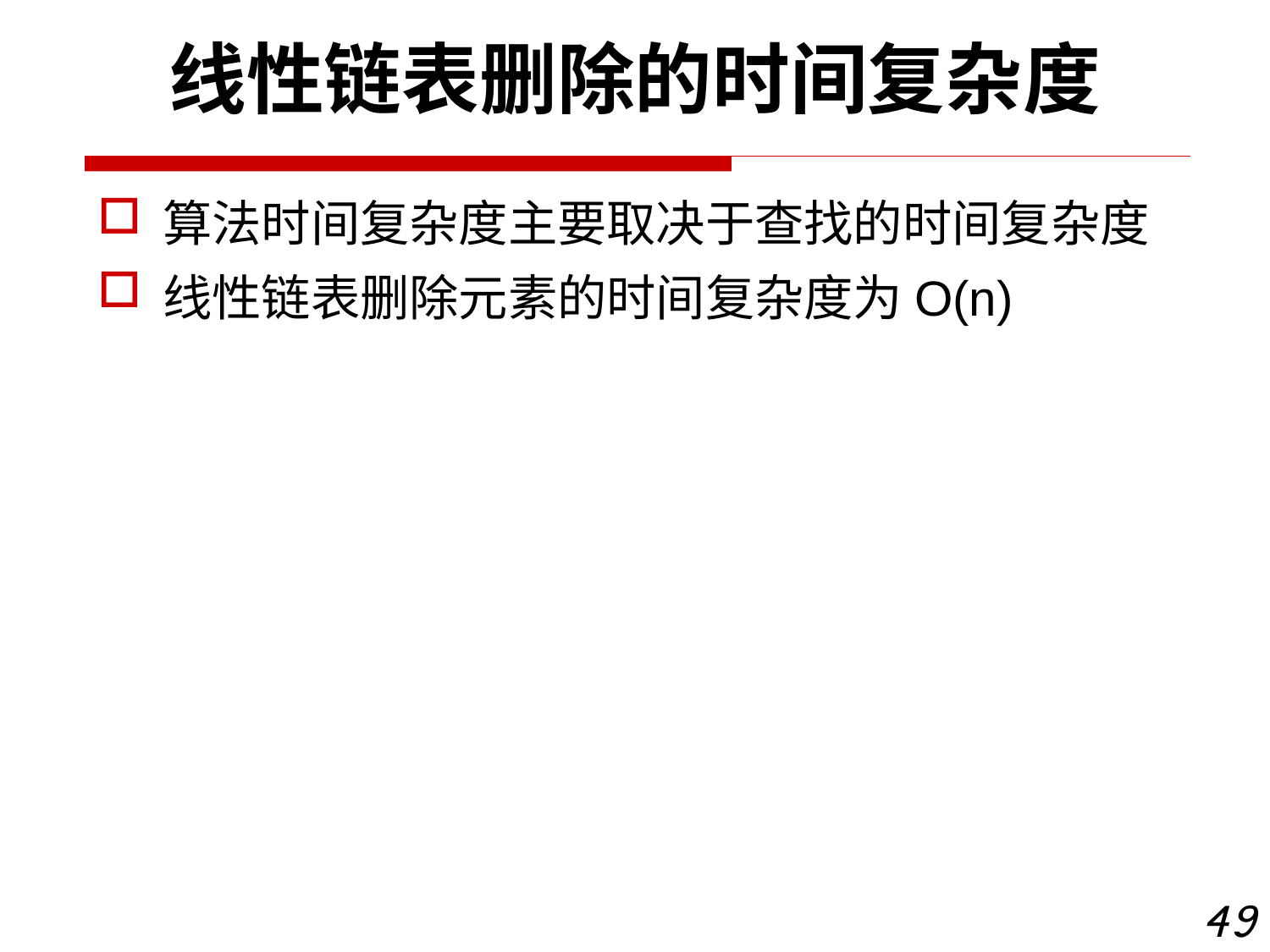

线性链表删除的时间复杂度
算法时间复杂度主要取决于查找的时间复杂度
线性链表删除元素的时间复杂度为O(n)
49